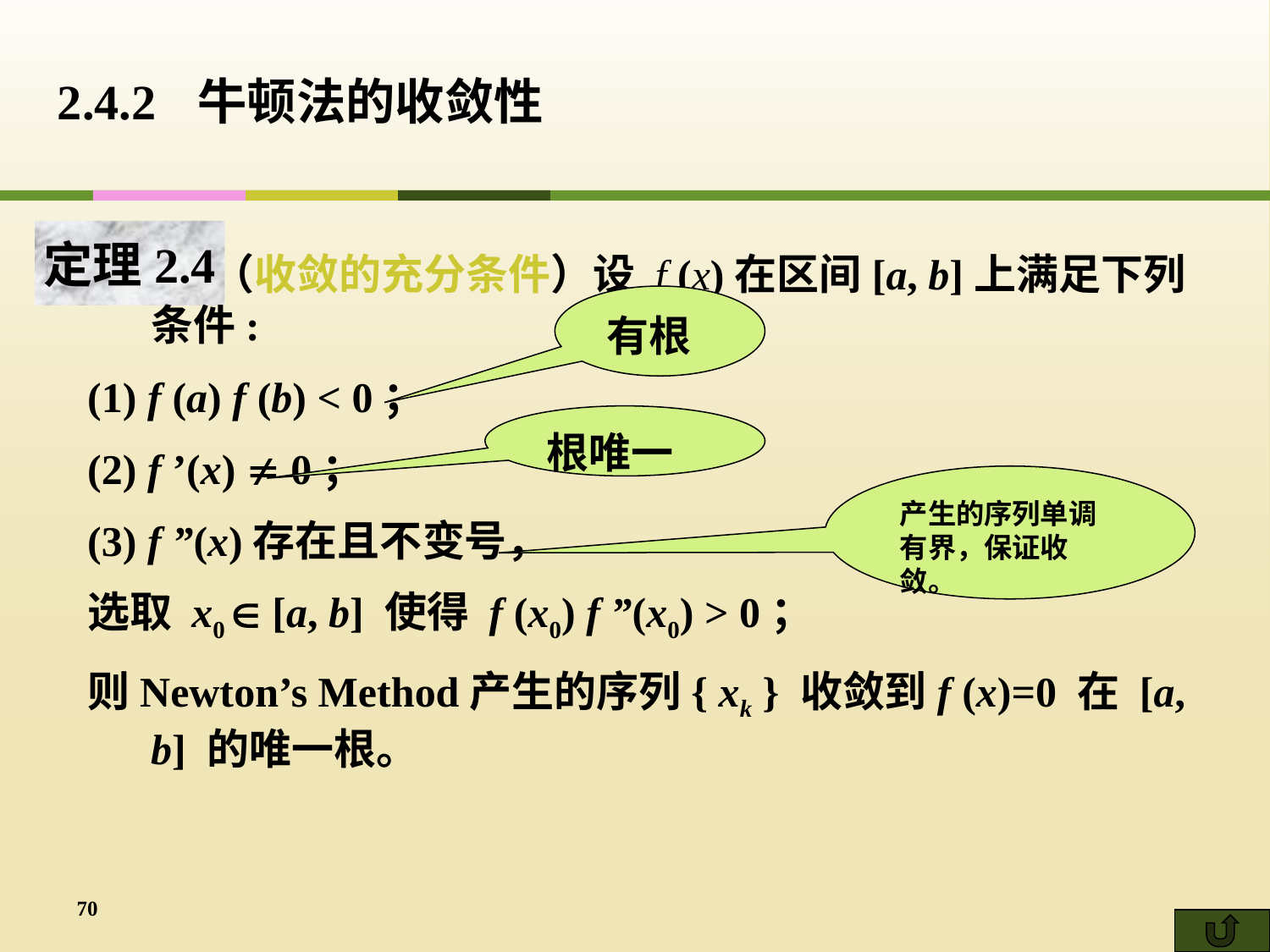

2.4.2 牛顿法的收敛性
定理2.4
            （收敛的充分条件）设 f (x)在区间[a, b]上满足下列条件:
(1) f (a) f (b) < 0；
(2) f ’(x) ≠ 0；
(3) f ”(x)存在且不变号，
选取 x0 ∈ [a, b] 使得 f (x0) f ”(x0) > 0；
则Newton’s Method产生的序列{ xk } 收敛到f (x)=0 在 [a, b] 的唯一根。
有根
根唯一
产生的序列单调有界，保证收敛。
70